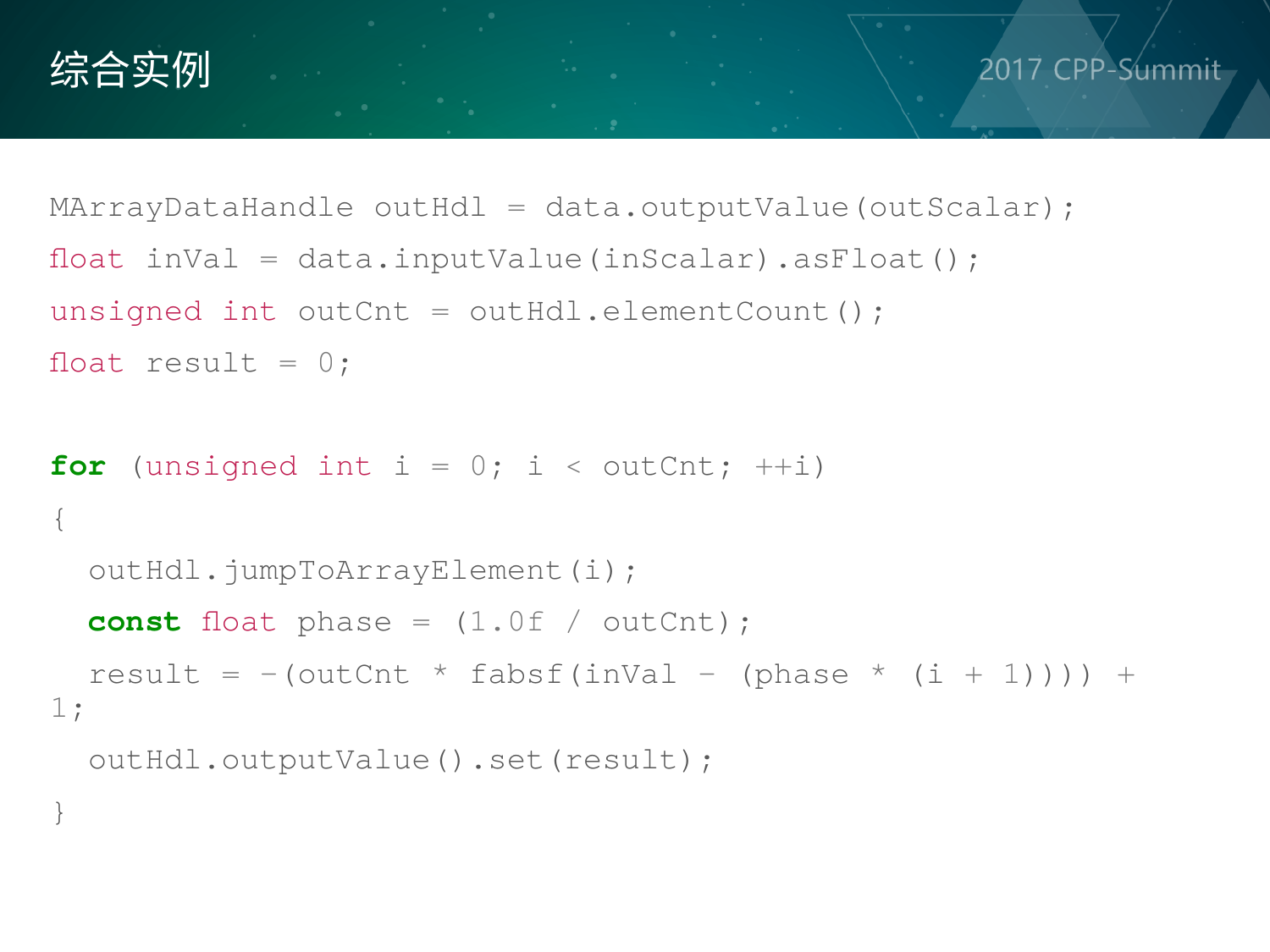

综合实例
MArrayDataHandle outHdl = data.outputValue(outScalar);
float inVal = data.inputValue(inScalar).asFloat();
unsigned int outCnt = outHdl.elementCount();
float result = 0;

for (unsigned int i = 0; i < outCnt; ++i)
{
  outHdl.jumpToArrayElement(i);
  const float phase = (1.0f / outCnt);
  result = -(outCnt * fabsf(inVal - (phase * (i + 1)))) + 1;
  outHdl.outputValue().set(result);
}